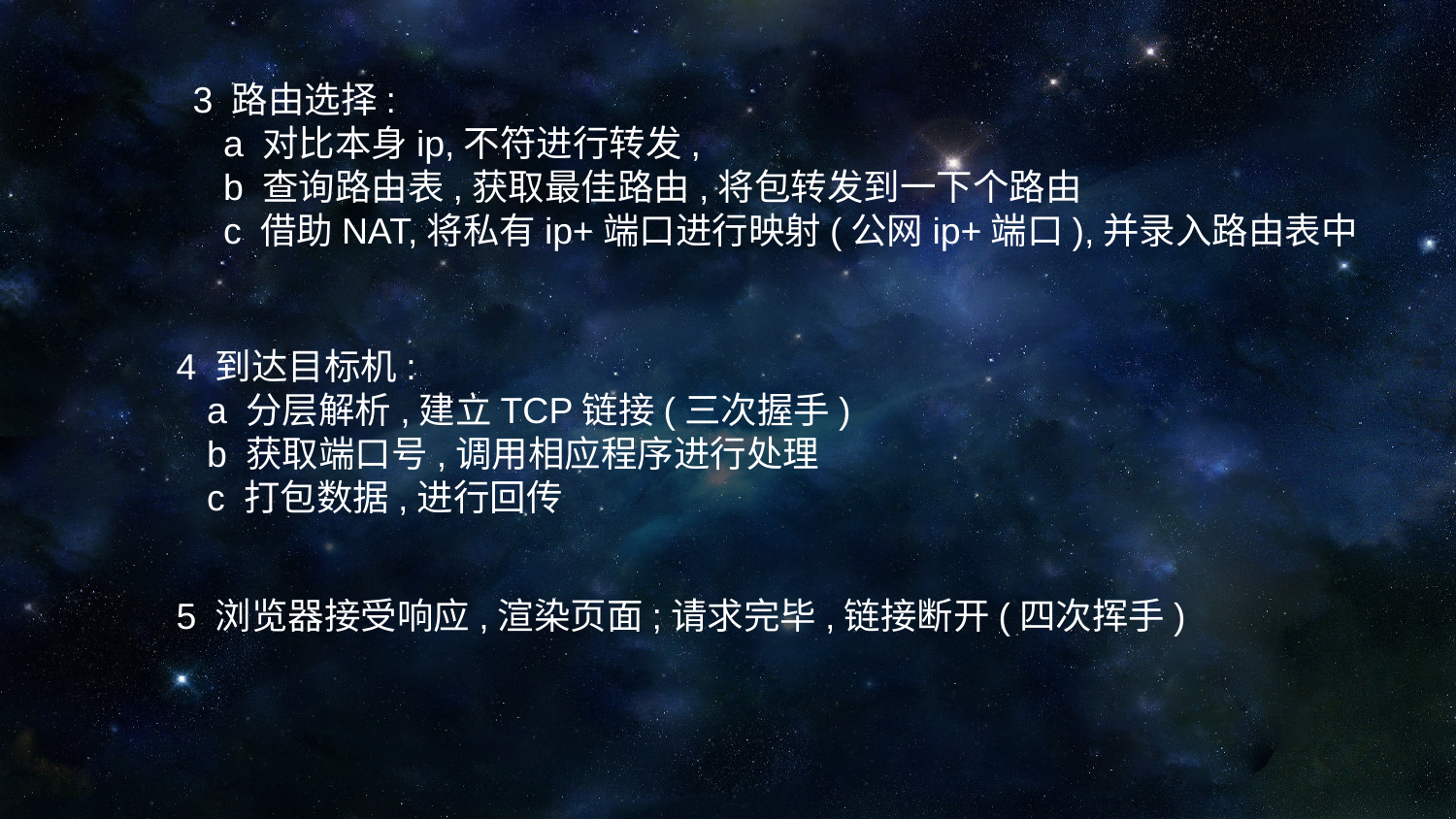

3 路由选择:
   a 对比本身ip,不符进行转发,
   b 查询路由表,获取最佳路由,将包转发到一下个路由
   c 借助NAT,将私有ip+端口进行映射(公网ip+端口),并录入路由表中

4 到达目标机:
   a 分层解析,建立TCP链接(三次握手)
   b 获取端口号,调用相应程序进行处理
   c 打包数据,进行回传
5 浏览器接受响应,渲染页面;请求完毕,链接断开(四次挥手)